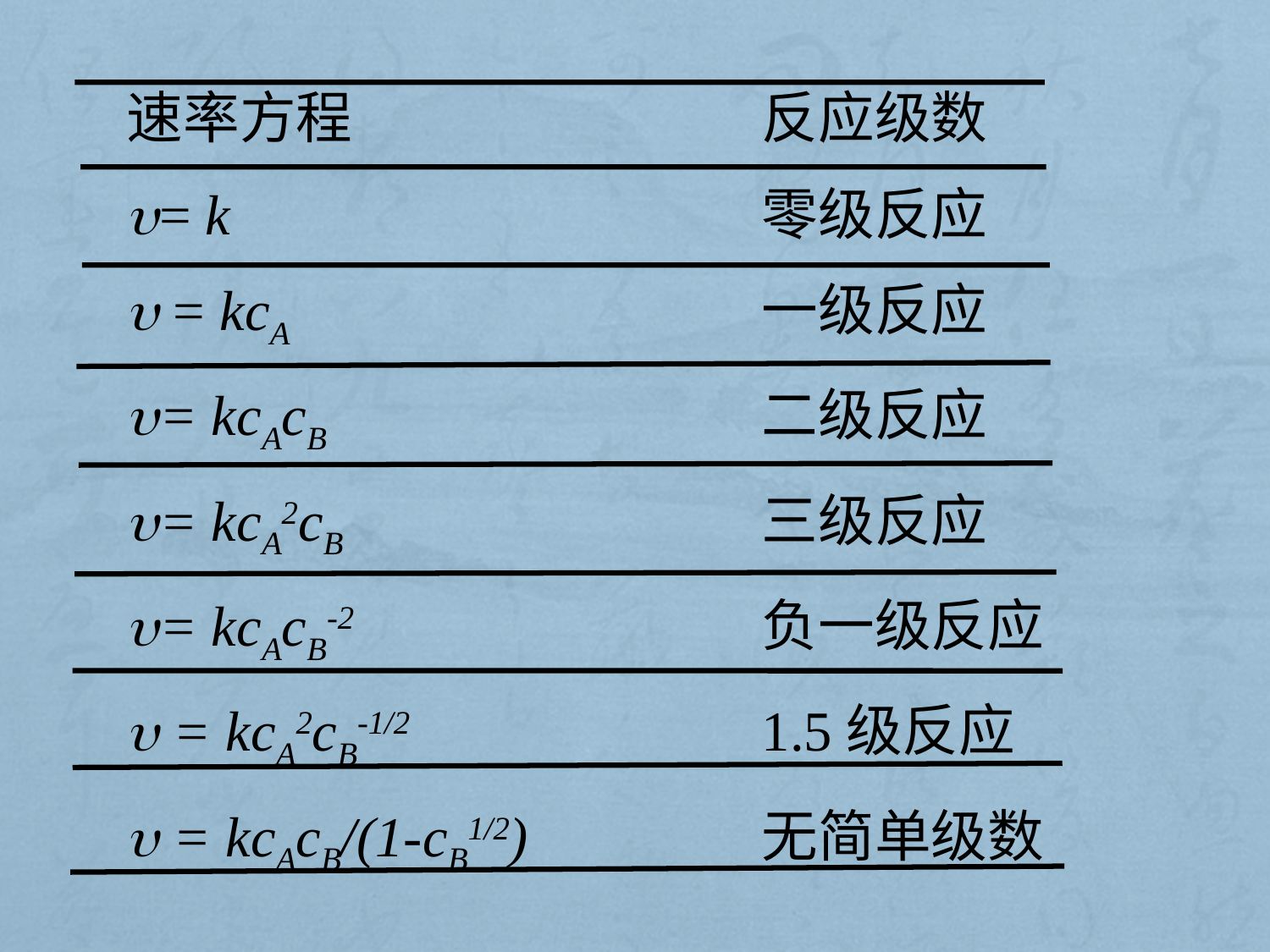

速率方程				反应级数
υ= k       				零级反应
υ = kcA     				一级反应
υ= kcAcB  　　  			二级反应
υ= kcA2cB    			三级反应
υ= kcAcB-2   			负一级反应
υ = kcA2cB-1/2   			1.5级反应
υ = kcAcB/(1-cB1/2)　		无简单级数